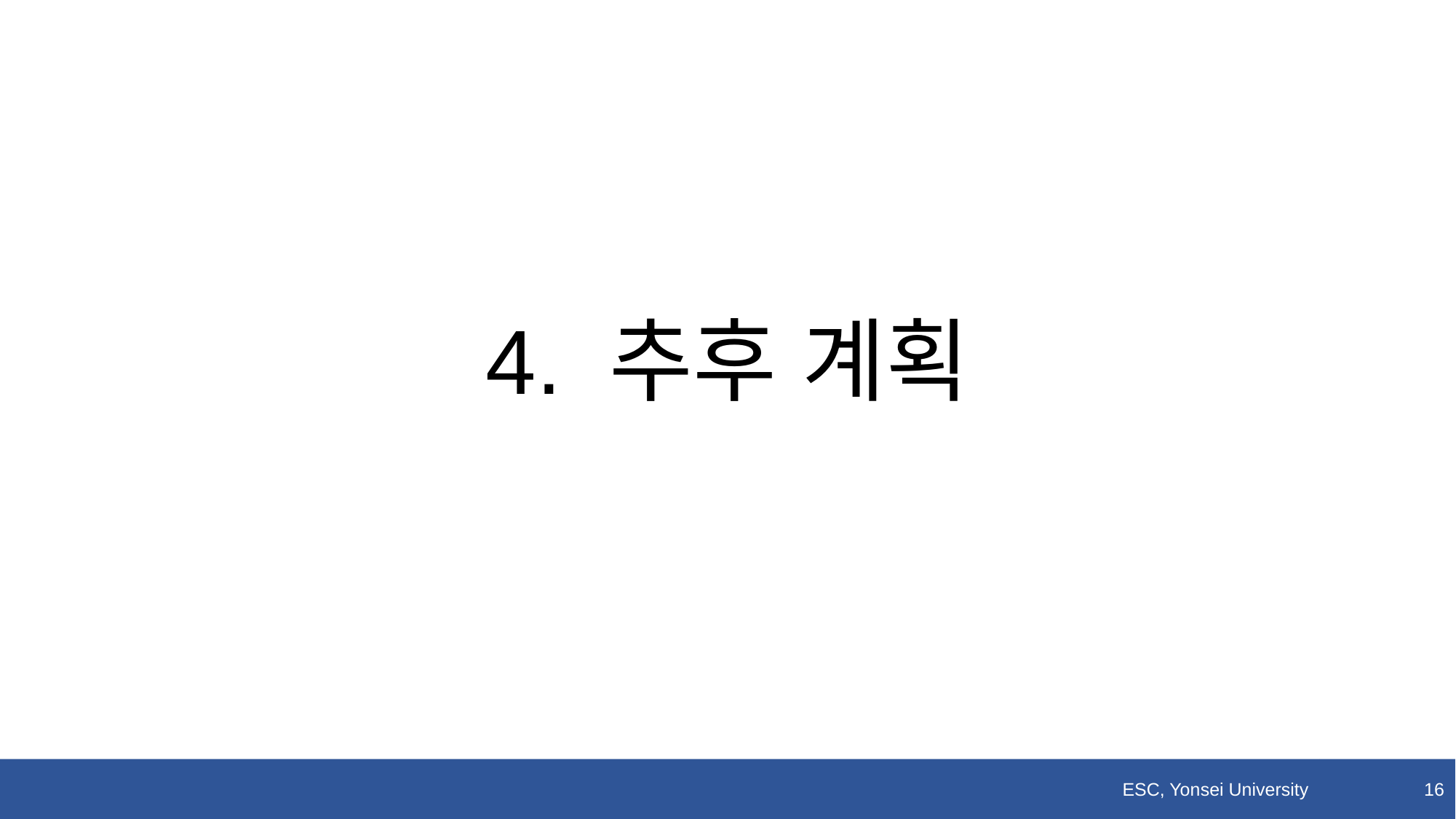

# 4. 추후 계획
ESC, Yonsei University
16